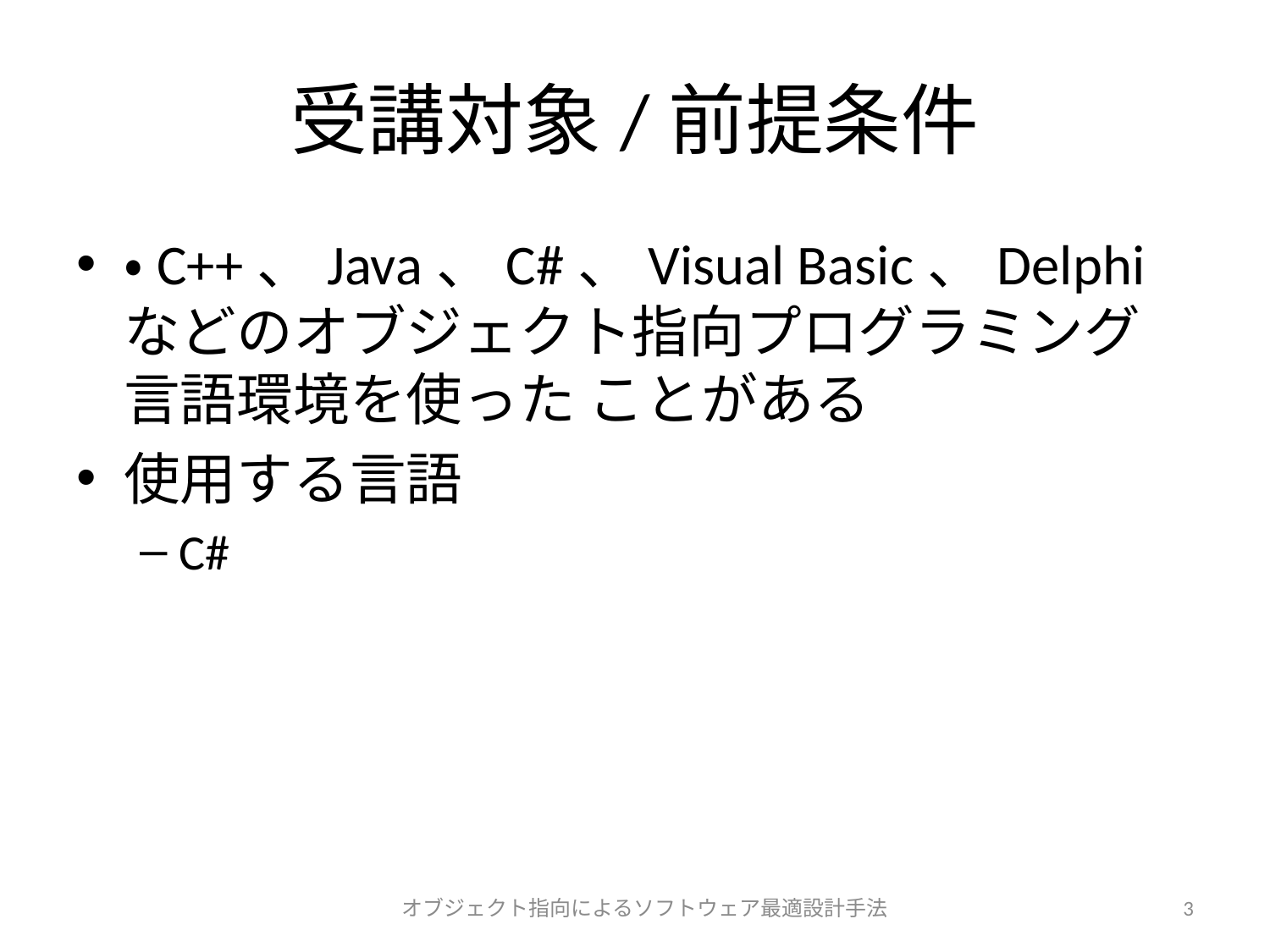

# 受講対象/前提条件
・C++、Java、C#、Visual Basic、Delphi などのオブジェクト指向プログラミング言語環境を使った ことがある
使用する言語
C#

オブジェクト指向によるソフトウェア最適設計手法
3